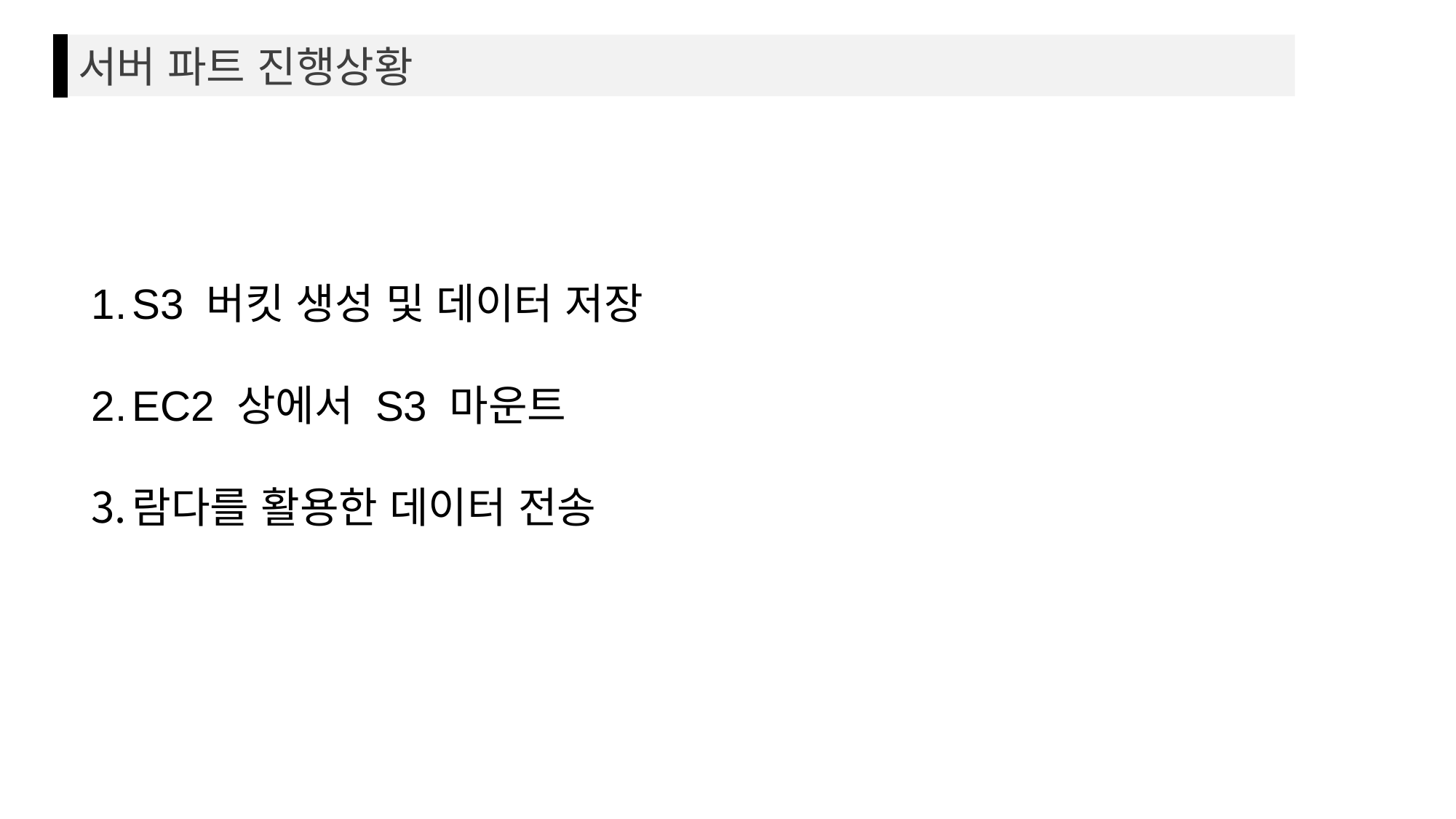

서버 파트 진행상황
S3 버킷 생성 및 데이터 저장

EC2 상에서 S3 마운트

람다를 활용한 데이터 전송